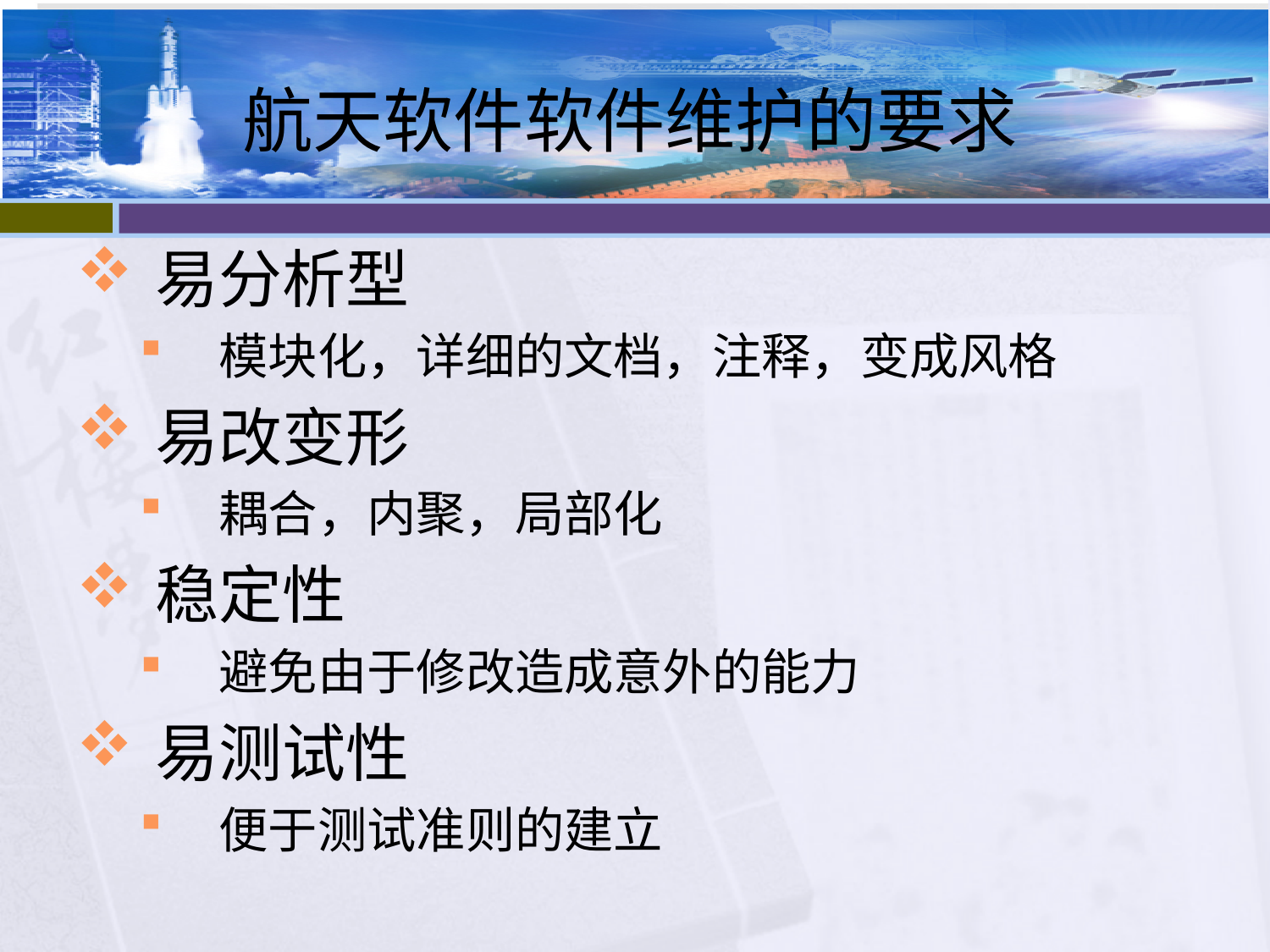

# 航天软件软件维护的要求

易分析型
模块化，详细的文档，注释，变成风格
易改变形
耦合，内聚，局部化
稳定性
避免由于修改造成意外的能力
易测试性
便于测试准则的建立